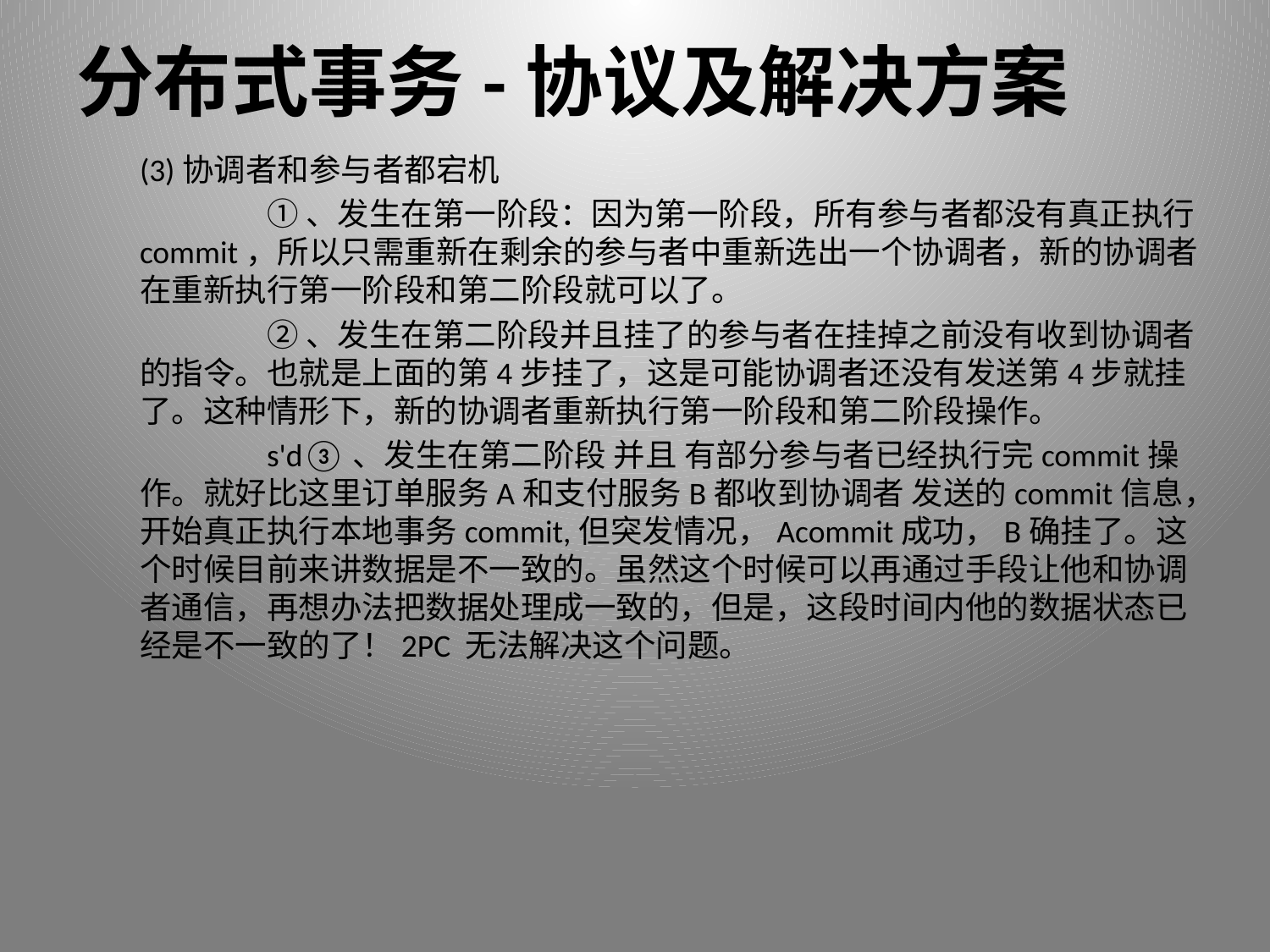

# 分布式事务-协议及解决方案
(3)协调者和参与者都宕机
	①、发生在第一阶段：因为第一阶段，所有参与者都没有真正执行commit，所以只需重新在剩余的参与者中重新选出一个协调者，新的协调者在重新执行第一阶段和第二阶段就可以了。
	②、发生在第二阶段并且挂了的参与者在挂掉之前没有收到协调者的指令。也就是上面的第4步挂了，这是可能协调者还没有发送第4步就挂了。这种情形下，新的协调者重新执行第一阶段和第二阶段操作。
	s'd③、发生在第二阶段 并且 有部分参与者已经执行完commit操作。就好比这里订单服务A和支付服务B都收到协调者 发送的commit信息，开始真正执行本地事务commit,但突发情况，Acommit成功，B确挂了。这个时候目前来讲数据是不一致的。虽然这个时候可以再通过手段让他和协调者通信，再想办法把数据处理成一致的，但是，这段时间内他的数据状态已经是不一致的了！2PC 无法解决这个问题。